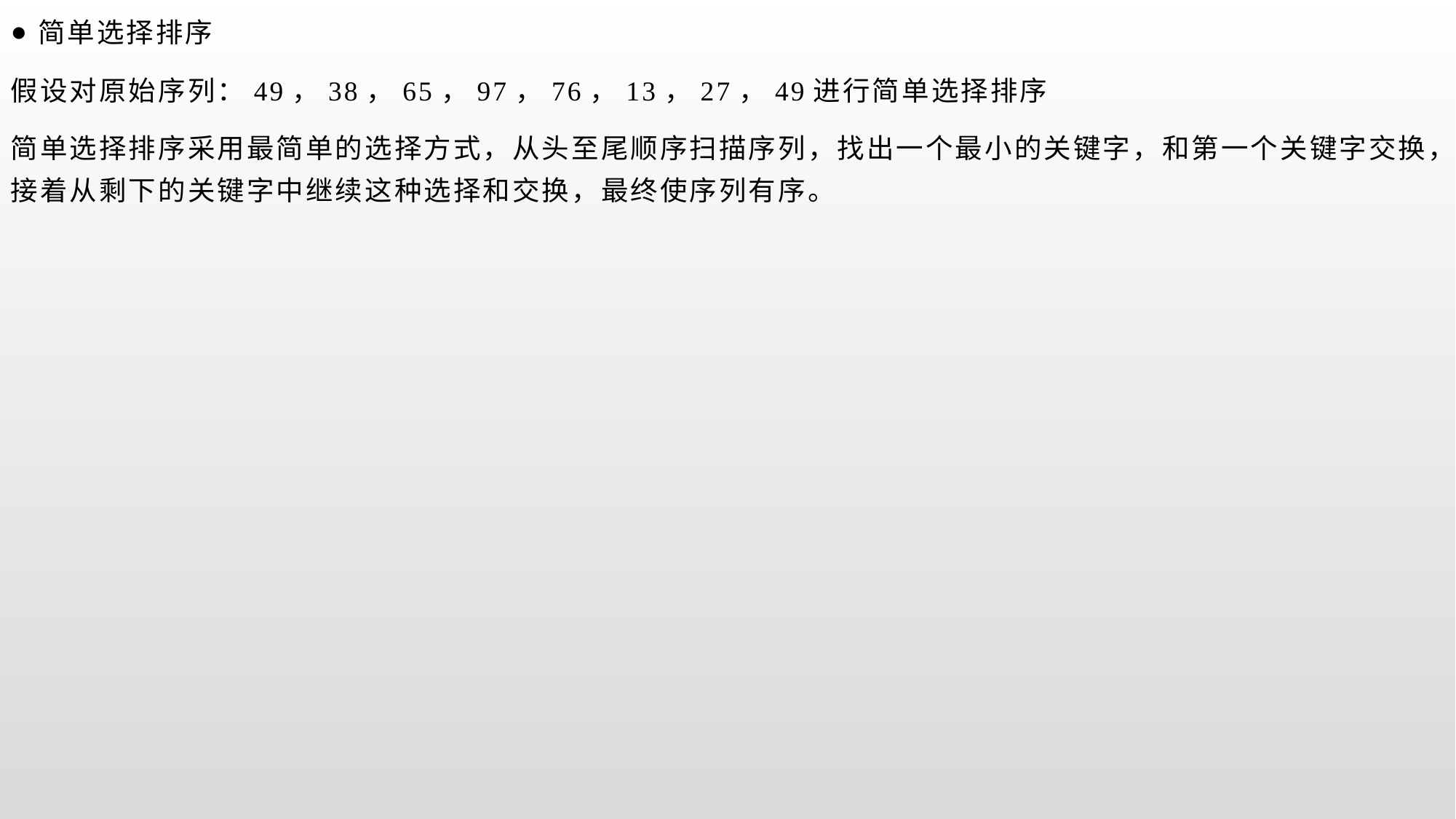

简单选择排序
假设对原始序列：49，38，65，97，76，13，27，49进行简单选择排序
简单选择排序采用最简单的选择方式，从头至尾顺序扫描序列，找出一个最小的关键字，和第一个关键字交换，接着从剩下的关键字中继续这种选择和交换，最终使序列有序。